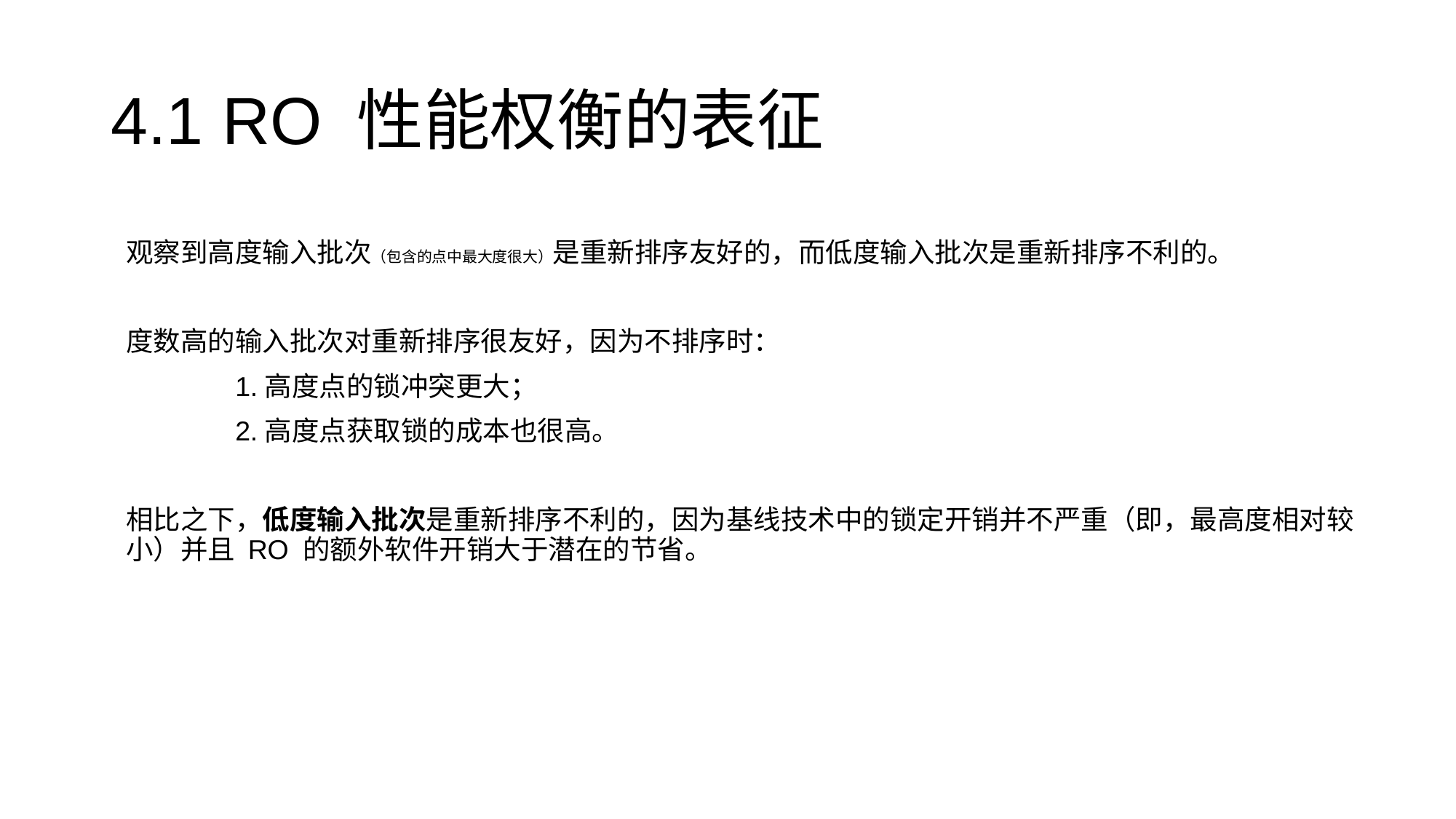

# 4.1 RO 性能权衡的表征
观察到高度输入批次（包含的点中最大度很大）是重新排序友好的，而低度输入批次是重新排序不利的。

度数高的输入批次对重新排序很友好，因为不排序时：
	1.高度点的锁冲突更大；
	2.高度点获取锁的成本也很高。

相比之下，低度输入批次是重新排序不利的，因为基线技术中的锁定开销并不严重（即，最高度相对较小）并且 RO 的额外软件开销大于潜在的节省。